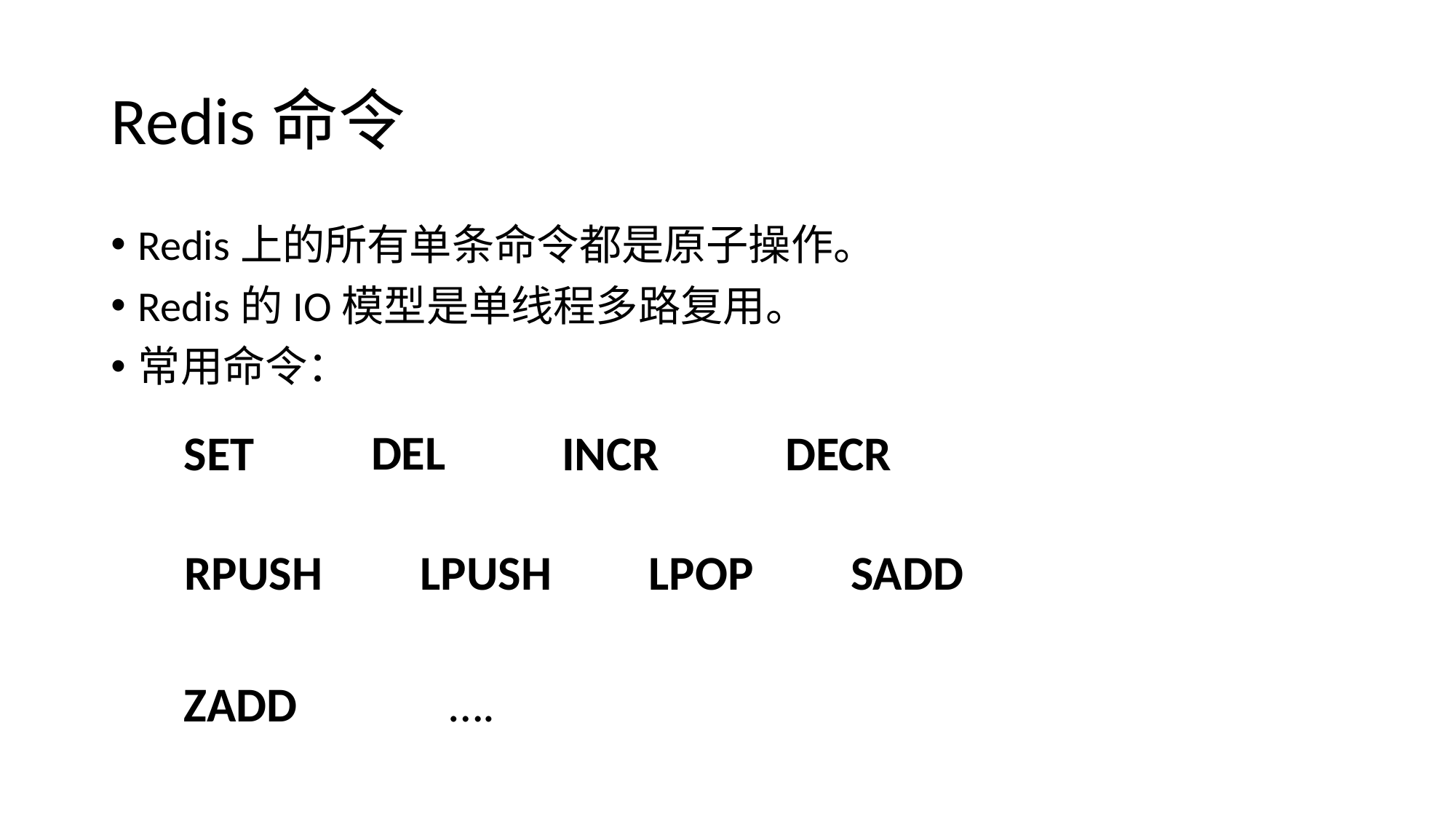

# Redis命令
Redis上的所有单条命令都是原子操作。
Redis的IO模型是单线程多路复用。
常用命令：

DECR
INCR
SET
DEL
SADD
RPUSH
LPUSH
LPOP
ZADD
….